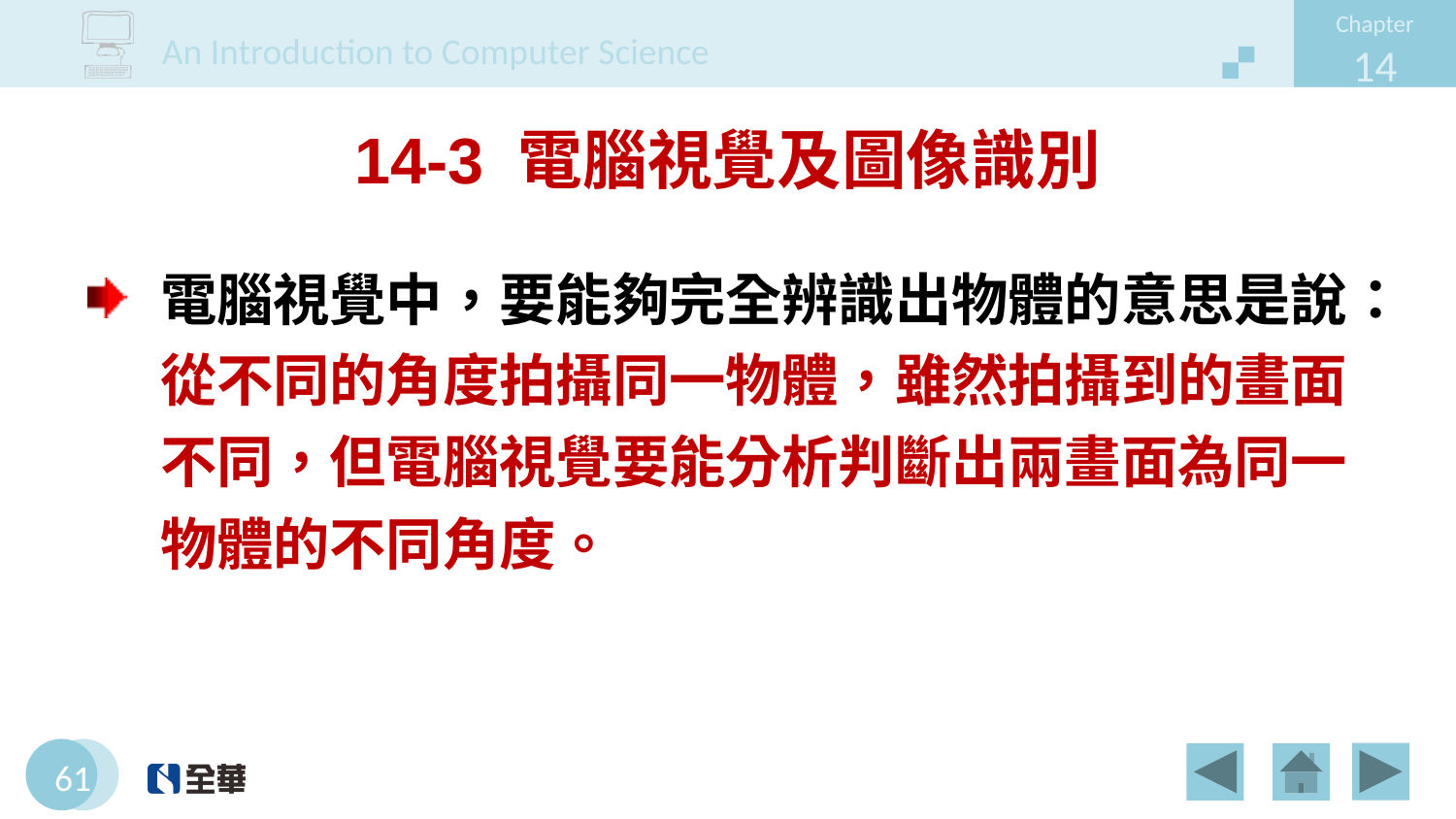

# 14-3 電腦視覺及圖像識別
電腦視覺中，要能夠完全辨識出物體的意思是說：從不同的角度拍攝同一物體，雖然拍攝到的畫面不同，但電腦視覺要能分析判斷出兩畫面為同一物體的不同角度。